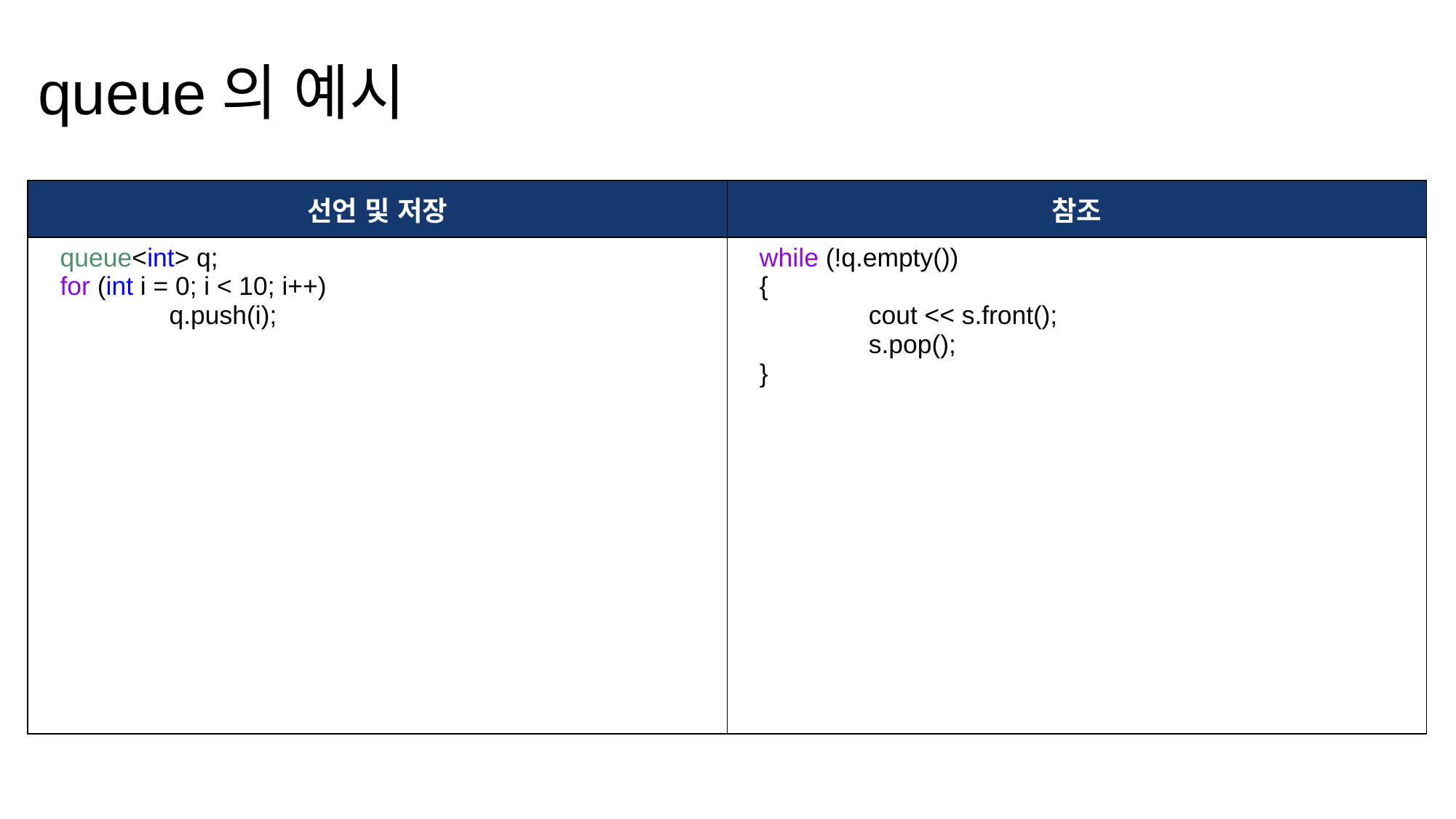

queue의 예시
| 선언 및 저장 | 참조 |
| --- | --- |
| queue<int> q; for (int i = 0; i < 10; i++) q.push(i); | while (!q.empty()) { cout << s.front(); s.pop(); } |